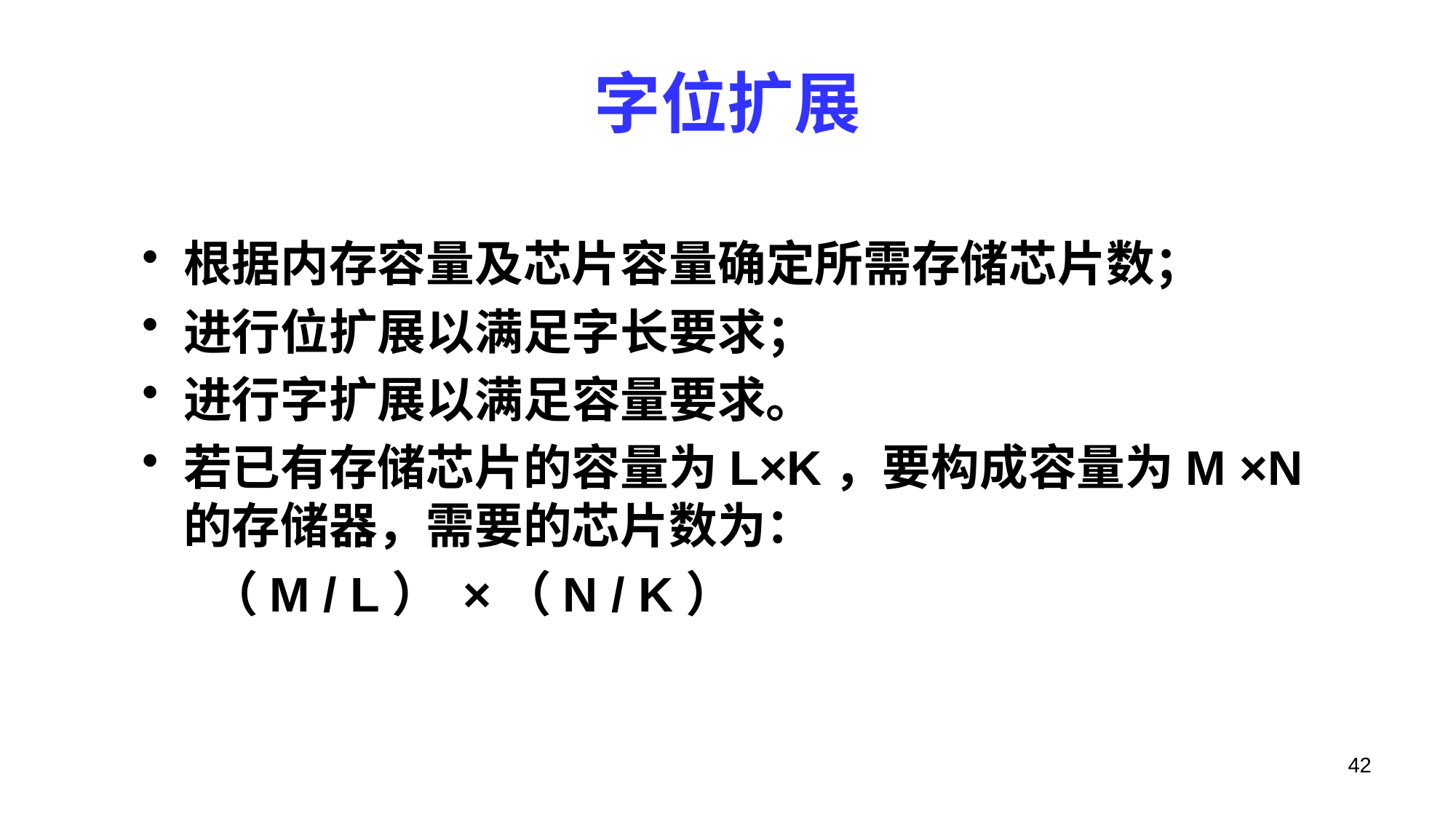

# 字位扩展
根据内存容量及芯片容量确定所需存储芯片数；
进行位扩展以满足字长要求；
进行字扩展以满足容量要求。
若已有存储芯片的容量为L×K，要构成容量为M ×N的存储器，需要的芯片数为：
     （M / L） ×（N / K）
42